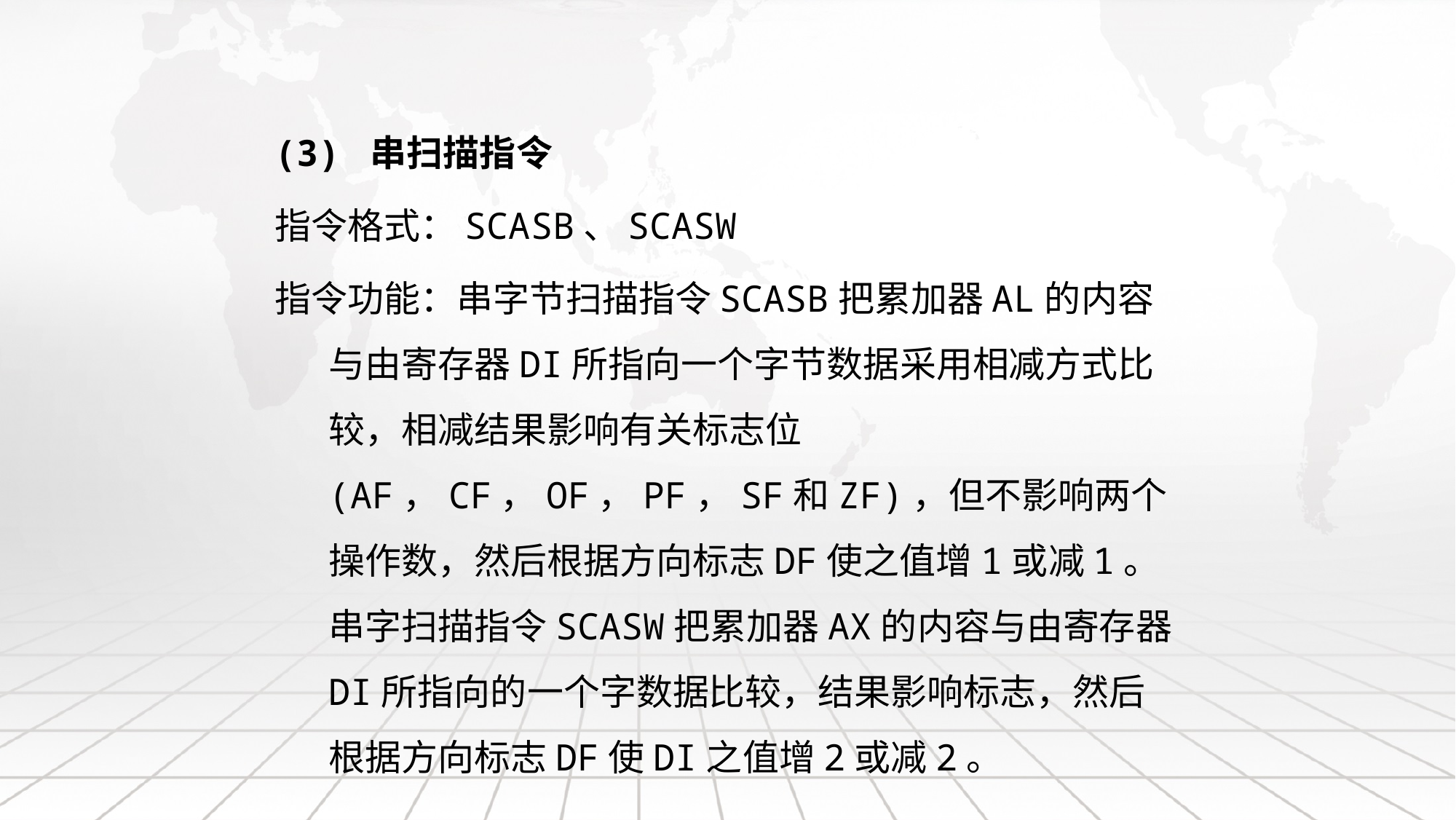

(3) 串扫描指令
指令格式：SCASB、SCASW
指令功能：串字节扫描指令SCASB把累加器AL的内容与由寄存器DI所指向一个字节数据采用相减方式比较，相减结果影响有关标志位(AF，CF，OF，PF，SF和ZF)，但不影响两个操作数，然后根据方向标志DF使之值增1或减1。串字扫描指令SCASW把累加器AX的内容与由寄存器DI所指向的一个字数据比较，结果影响标志，然后根据方向标志DF使DI之值增2或减2。